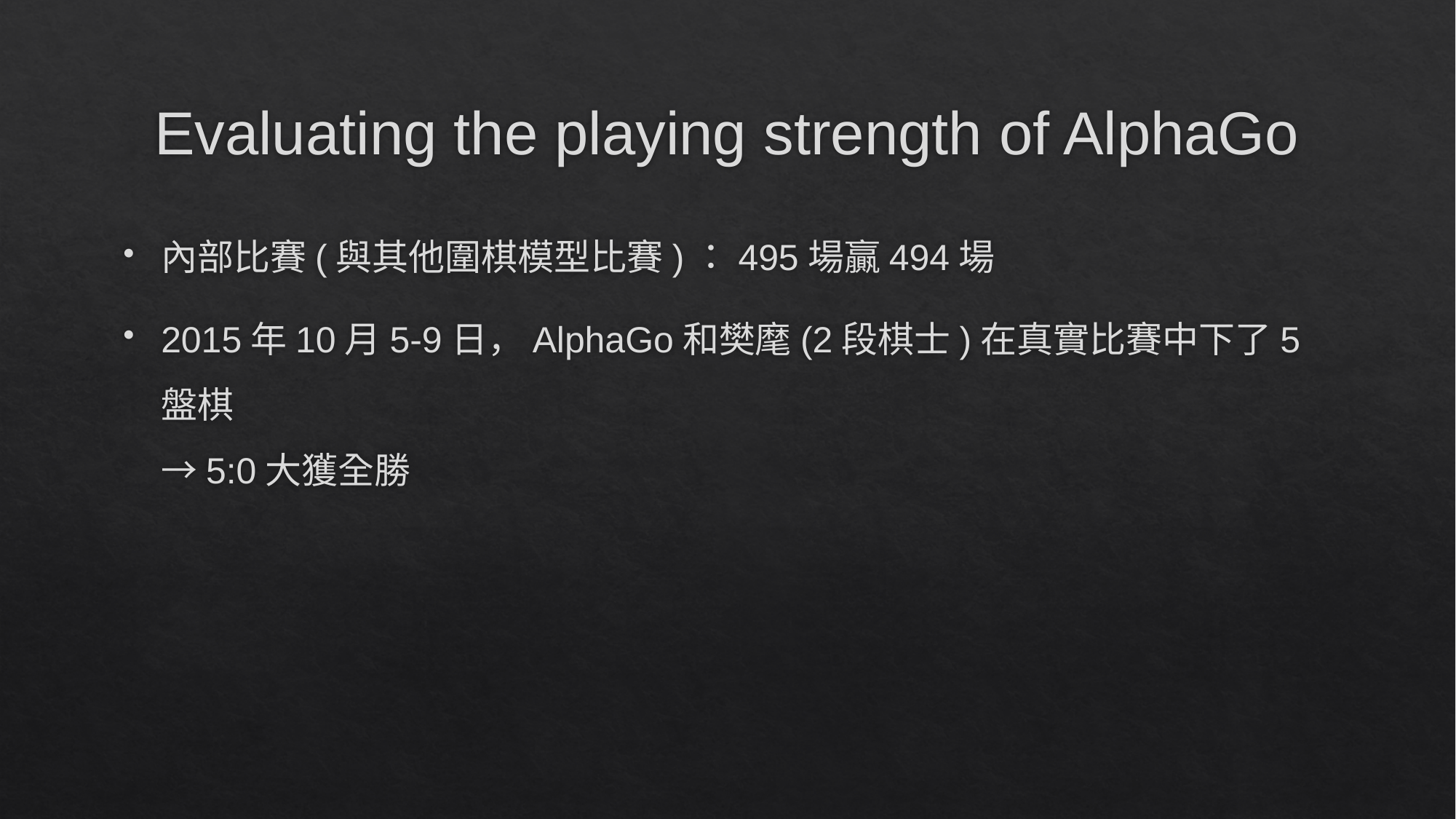

# Evaluating the playing strength of AlphaGo
內部比賽(與其他圍棋模型比賽)：495場贏494場
2015年10月5-9日，AlphaGo和樊麾(2段棋士)在真實比賽中下了5盤棋
→5:0大獲全勝